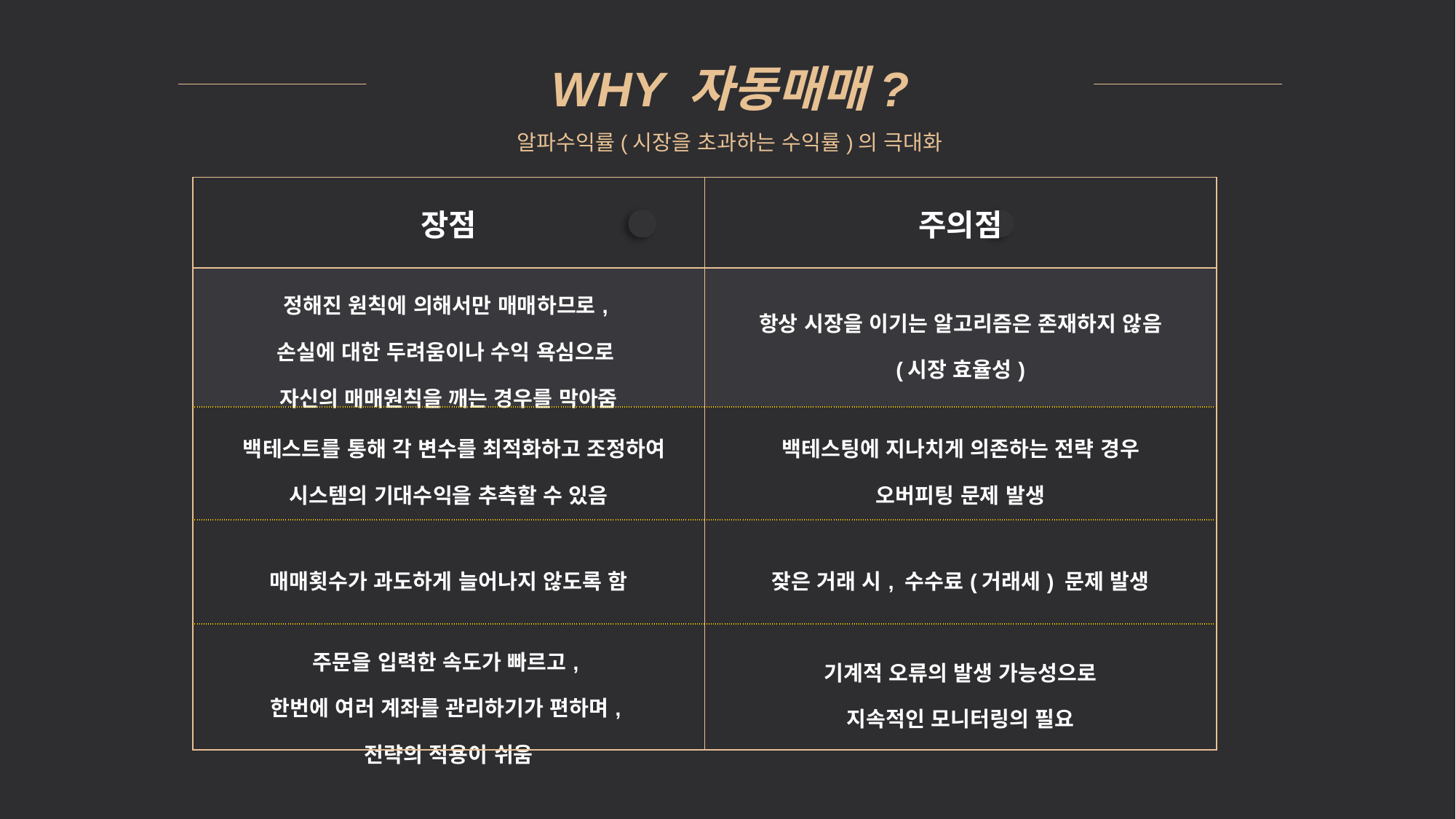

WHY 자동매매?
알파수익률(시장을 초과하는 수익률)의 극대화
| 장점 | 주의점 |
| --- | --- |
| 정해진 원칙에 의해서만 매매하므로, 손실에 대한 두려움이나 수익 욕심으로 자신의 매매원칙을 깨는 경우를 막아줌 | 항상 시장을 이기는 알고리즘은 존재하지 않음 (시장 효율성) |
| 백테스트를 통해 각 변수를 최적화하고 조정하여 시스템의 기대수익을 추측할 수 있음 | 백테스팅에 지나치게 의존하는 전략 경우 오버피팅 문제 발생 |
| 매매횟수가 과도하게 늘어나지 않도록 함 | 잦은 거래 시, 수수료(거래세) 문제 발생 |
| 주문을 입력한 속도가 빠르고, 한번에 여러 계좌를 관리하기가 편하며, 전략의 적용이 쉬움 | 기계적 오류의 발생 가능성으로 지속적인 모니터링의 필요 |